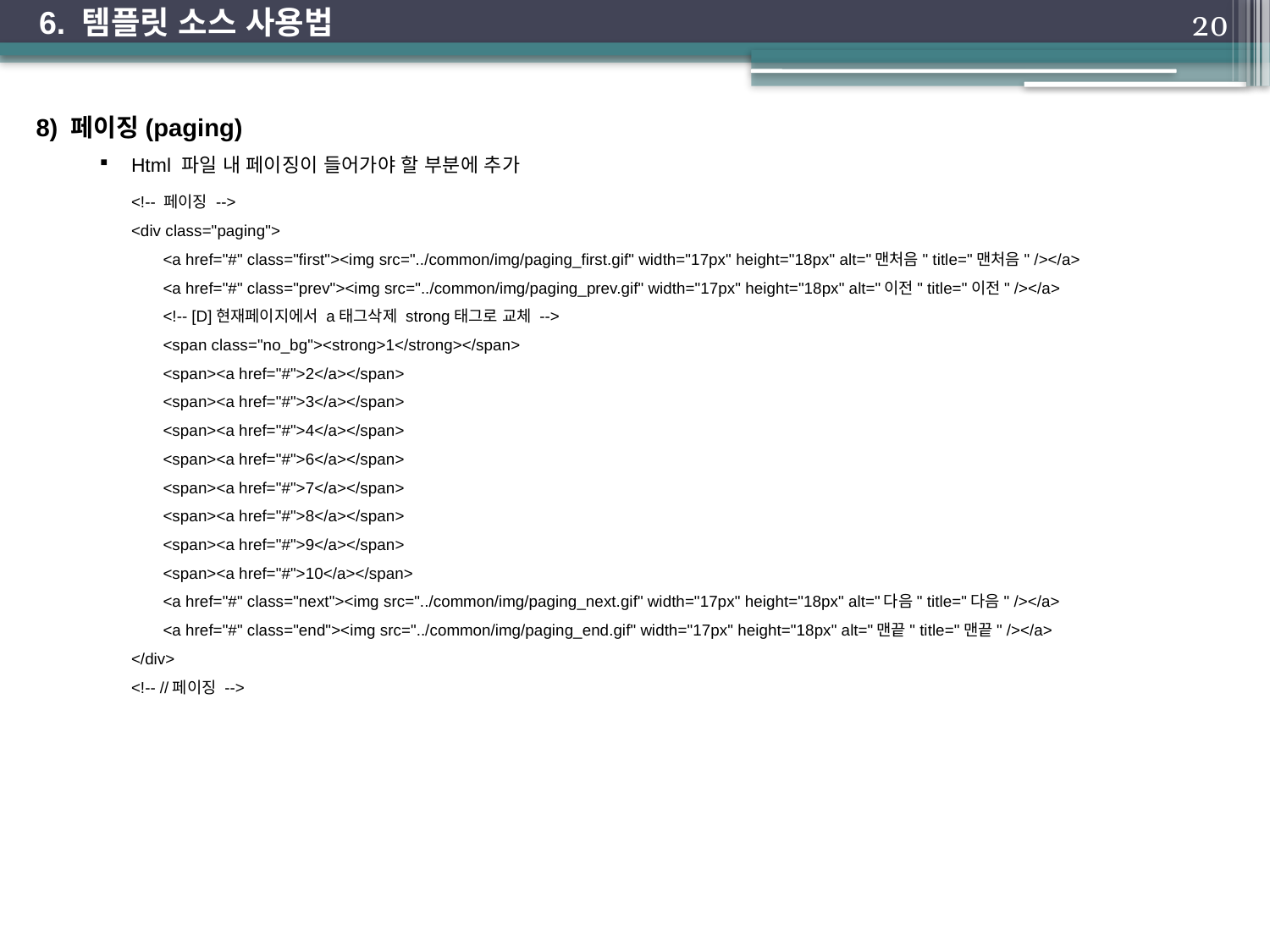

6. 템플릿 소스 사용법
20
8) 페이징(paging)
Html 파일 내 페이징이 들어가야 할 부분에 추가
	<!-- 페이징 -->
	<div class="paging">
<a href="#" class="first"><img src="../common/img/paging_first.gif" width="17px" height="18px" alt="맨처음" title="맨처음" /></a>
<a href="#" class="prev"><img src="../common/img/paging_prev.gif" width="17px" height="18px" alt="이전" title="이전" /></a>
<!-- [D]현재페이지에서 a태그삭제 strong태그로 교체 -->
<span class="no_bg"><strong>1</strong></span>
<span><a href="#">2</a></span>
<span><a href="#">3</a></span>
<span><a href="#">4</a></span>
<span><a href="#">6</a></span>
<span><a href="#">7</a></span>
<span><a href="#">8</a></span>
<span><a href="#">9</a></span>
<span><a href="#">10</a></span>
<a href="#" class="next"><img src="../common/img/paging_next.gif" width="17px" height="18px" alt="다음" title="다음" /></a>
<a href="#" class="end"><img src="../common/img/paging_end.gif" width="17px" height="18px" alt="맨끝" title="맨끝" /></a>
	</div>
	<!-- //페이징 -->